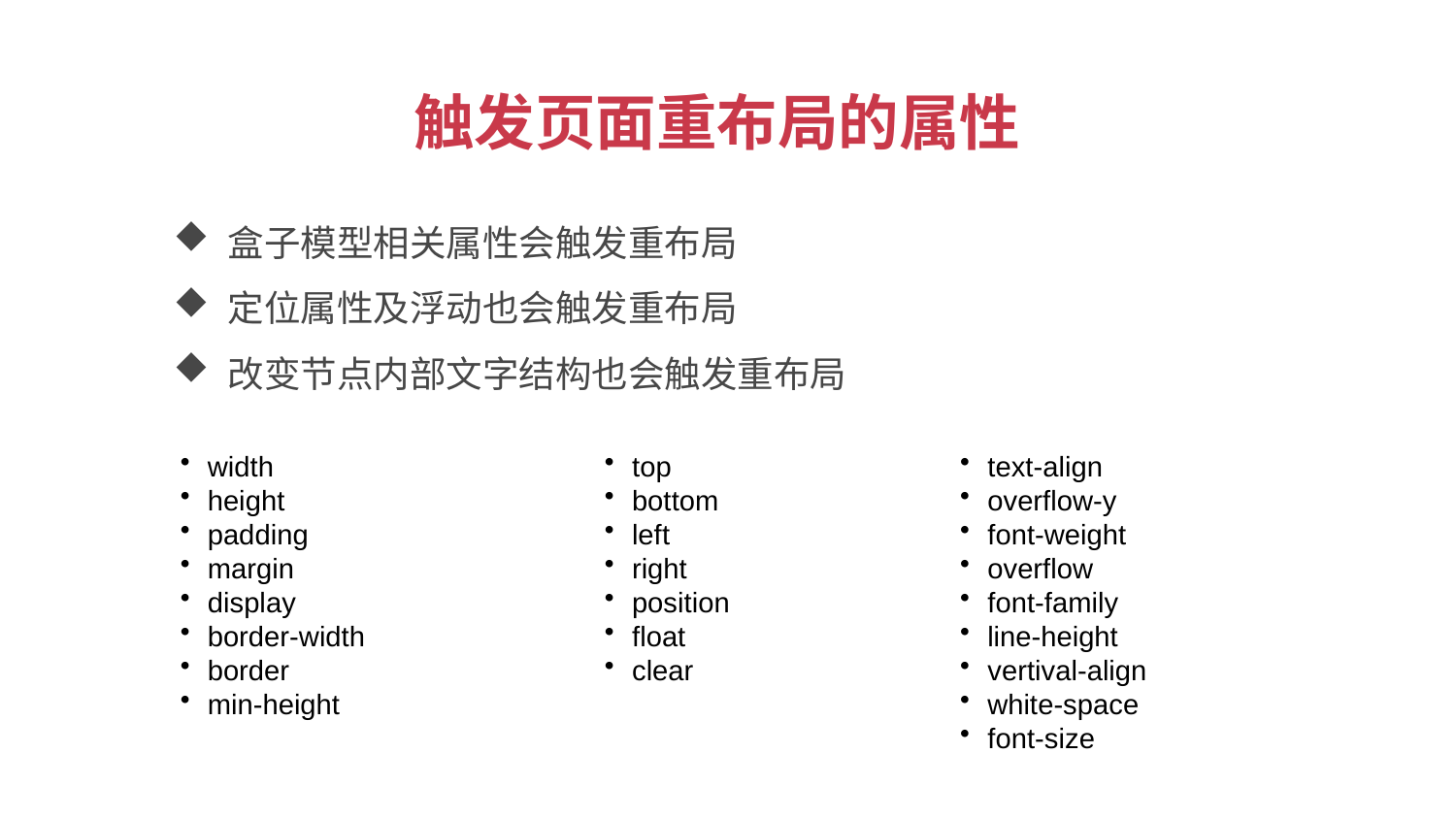

触发页面重布局的属性
盒子模型相关属性会触发重布局
定位属性及浮动也会触发重布局
改变节点内部文字结构也会触发重布局
width
height
padding
margin
display
border-width
border
min-height
top
bottom
left
right
position
float
clear
text-align
overflow-y
font-weight
overflow
font-family
line-height
vertival-align
white-space
font-size